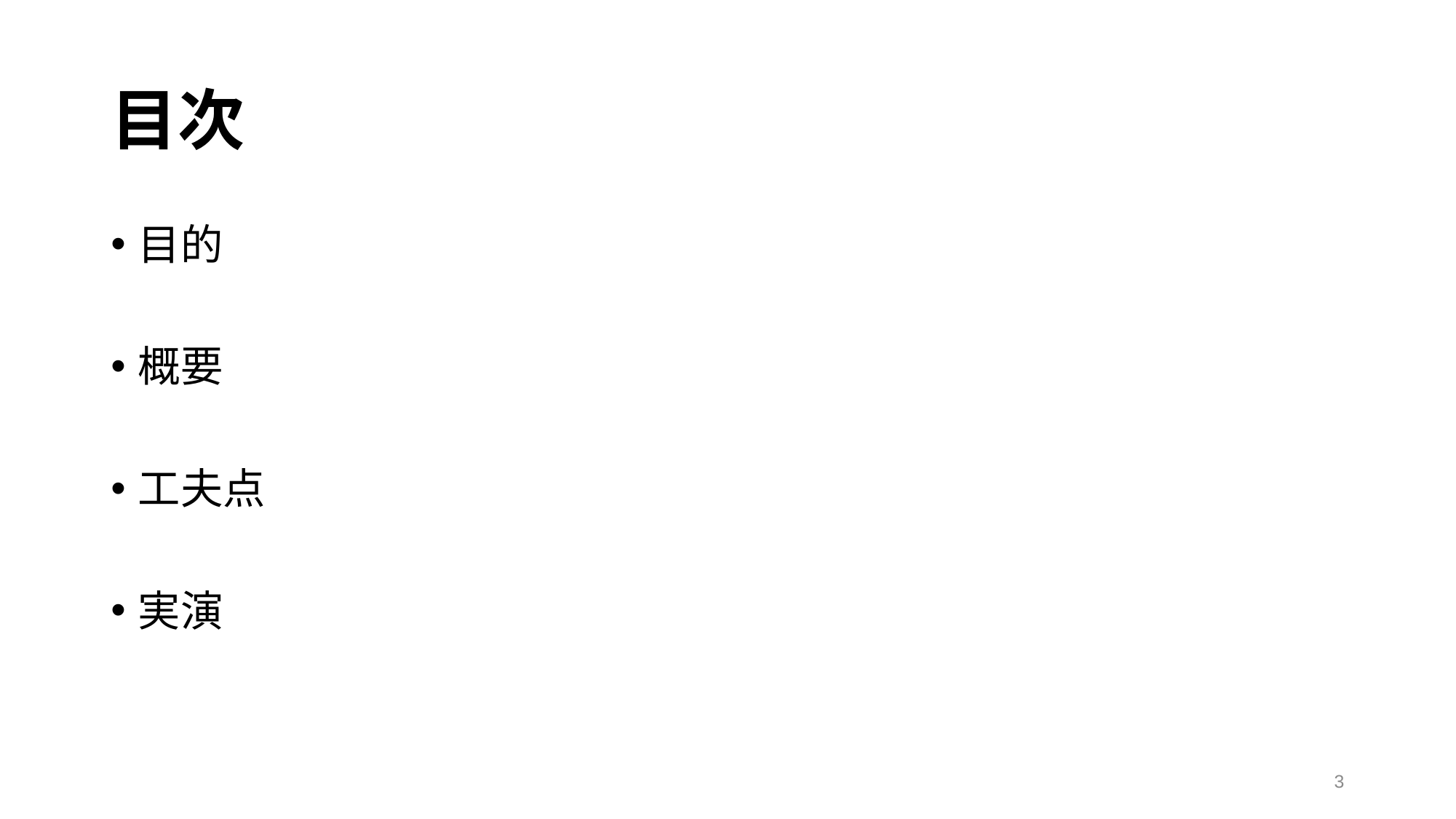

# 目次
目的

概要

工夫点

実演

3